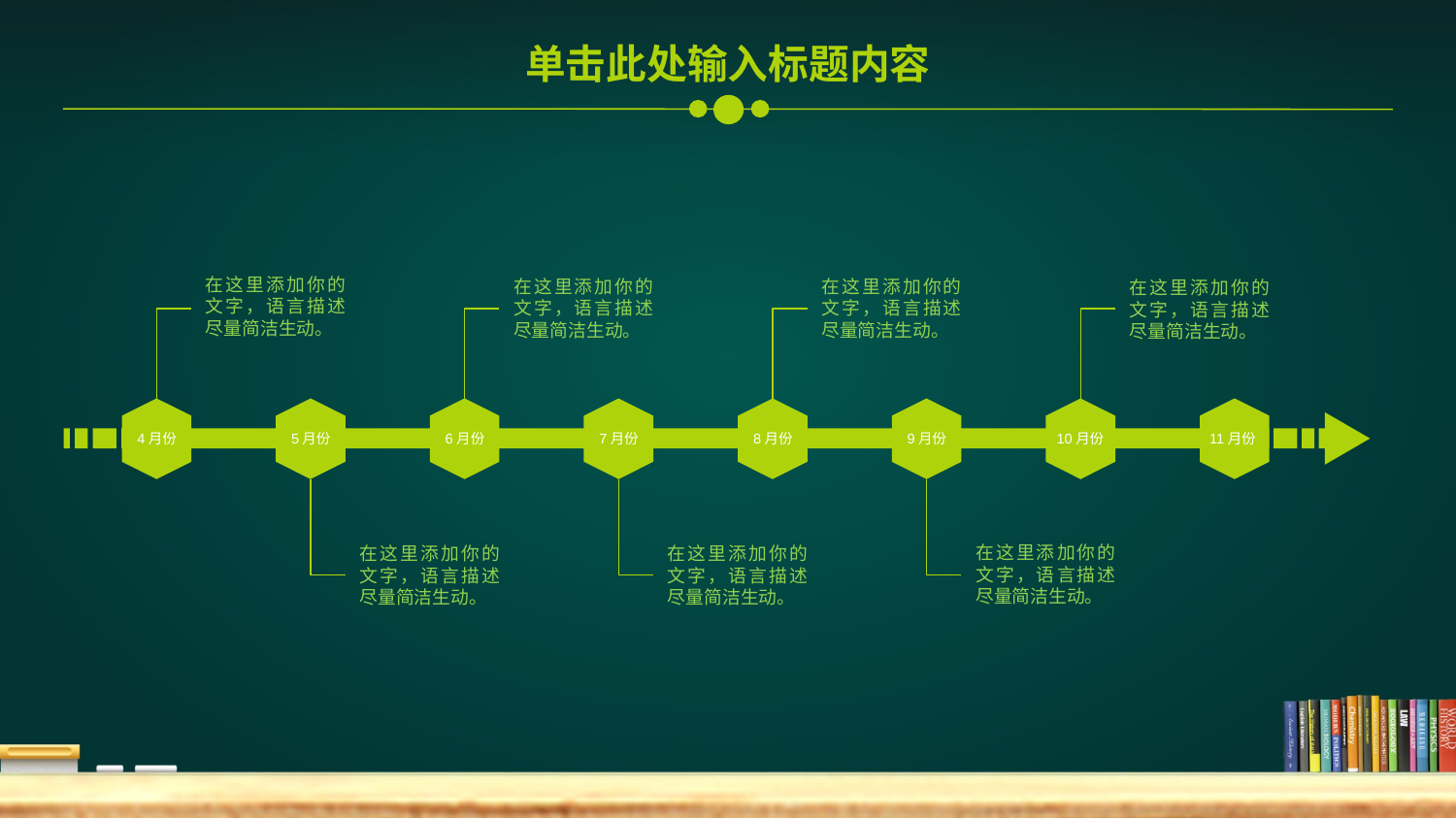

单击此处输入标题内容

在这里添加你的文字，语言描述尽量简洁生动。

在这里添加你的文字，语言描述尽量简洁生动。

在这里添加你的文字，语言描述尽量简洁生动。

在这里添加你的文字，语言描述尽量简洁生动。

4月份

5月份

6月份

7月份

8月份

9月份

10月份

11月份

在这里添加你的文字，语言描述尽量简洁生动。

在这里添加你的文字，语言描述尽量简洁生动。

在这里添加你的文字，语言描述尽量简洁生动。